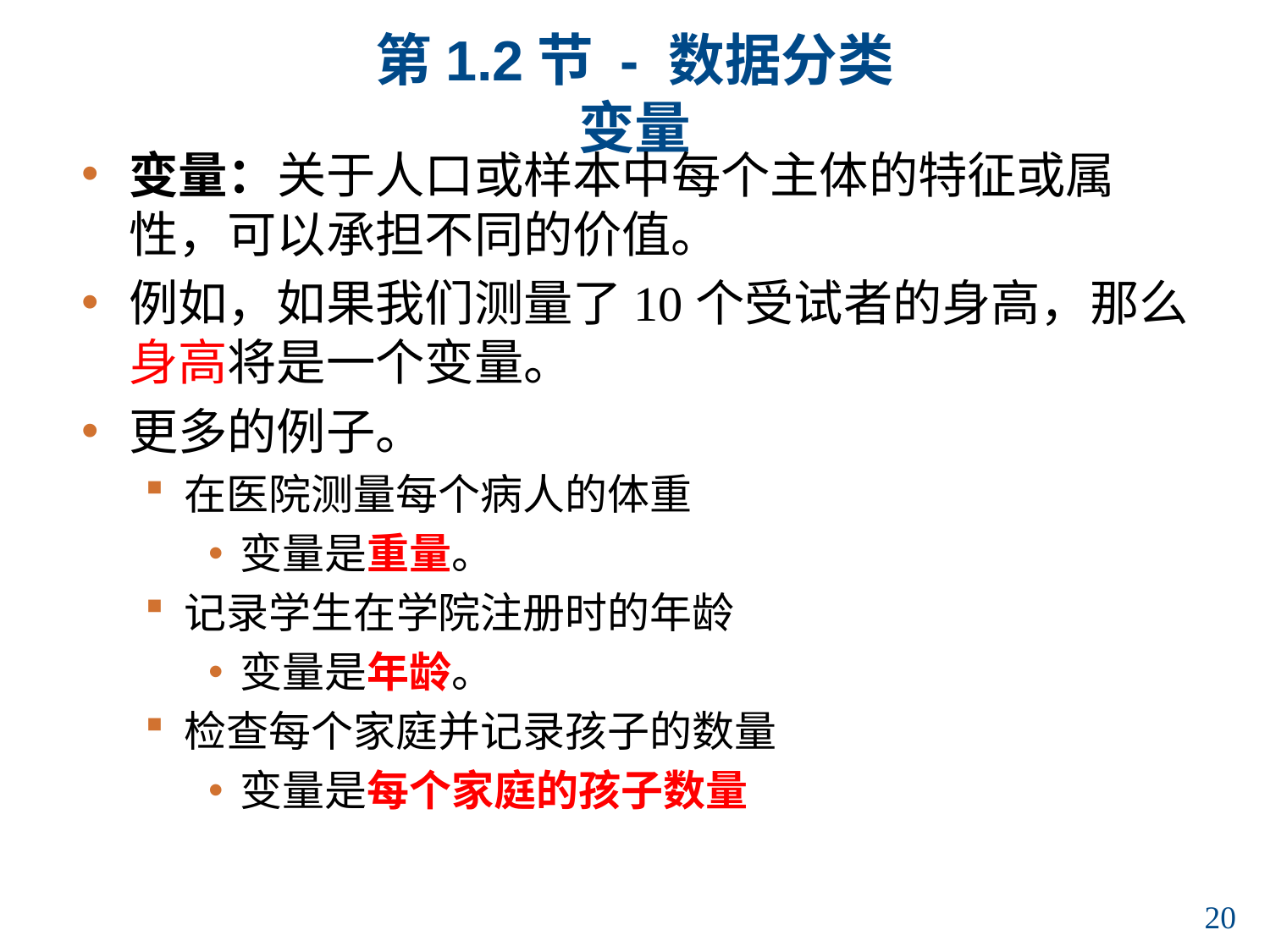

# 第1.2节 - 数据分类 变量
变量：关于人口或样本中每个主体的特征或属性，可以承担不同的价值。
例如，如果我们测量了10个受试者的身高，那么身高将是一个变量。
更多的例子。
在医院测量每个病人的体重
变量是重量。
记录学生在学院注册时的年龄
变量是年龄。
检查每个家庭并记录孩子的数量
变量是每个家庭的孩子数量
20